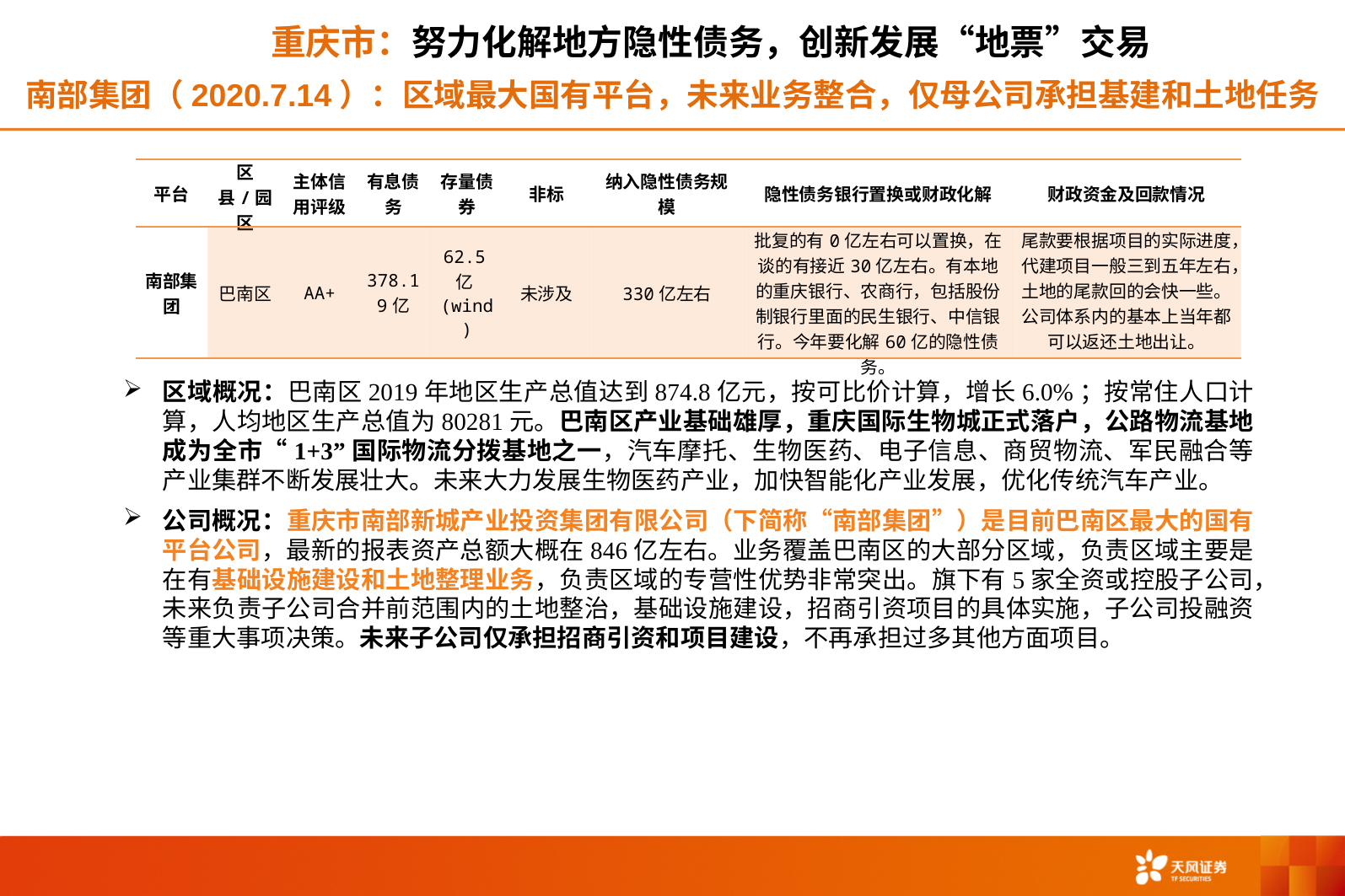

重庆市：努力化解地方隐性债务，创新发展“地票”交易
南部集团（2020.7.14）：区域最大国有平台，未来业务整合，仅母公司承担基建和土地任务
| 平台 | 区县/园区 | 主体信用评级 | 有息债务 | 存量债券 | 非标 | 纳入隐性债务规模 | 隐性债务银行置换或财政化解 | 财政资金及回款情况 |
| --- | --- | --- | --- | --- | --- | --- | --- | --- |
| 南部集团 | 巴南区 | AA+ | 378.19亿 | 62.5亿(wind) | 未涉及 | 330亿左右 | 批复的有0亿左右可以置换，在谈的有接近30亿左右。有本地的重庆银行、农商行，包括股份制银行里面的民生银行、中信银行。今年要化解60亿的隐性债务。 | 尾款要根据项目的实际进度，代建项目一般三到五年左右，土地的尾款回的会快一些。公司体系内的基本上当年都可以返还土地出让。 |
区域概况：巴南区2019年地区生产总值达到874.8亿元，按可比价计算，增长6.0%；按常住人口计算，人均地区生产总值为80281元。巴南区产业基础雄厚，重庆国际生物城正式落户，公路物流基地成为全市“1+3”国际物流分拨基地之一，汽车摩托、生物医药、电子信息、商贸物流、军民融合等产业集群不断发展壮大。未来大力发展生物医药产业，加快智能化产业发展，优化传统汽车产业。
公司概况：重庆市南部新城产业投资集团有限公司（下简称“南部集团”）是目前巴南区最大的国有平台公司，最新的报表资产总额大概在846亿左右。业务覆盖巴南区的大部分区域，负责区域主要是在有基础设施建设和土地整理业务，负责区域的专营性优势非常突出。旗下有5家全资或控股子公司，未来负责子公司合并前范围内的土地整治，基础设施建设，招商引资项目的具体实施，子公司投融资等重大事项决策。未来子公司仅承担招商引资和项目建设，不再承担过多其他方面项目。
28